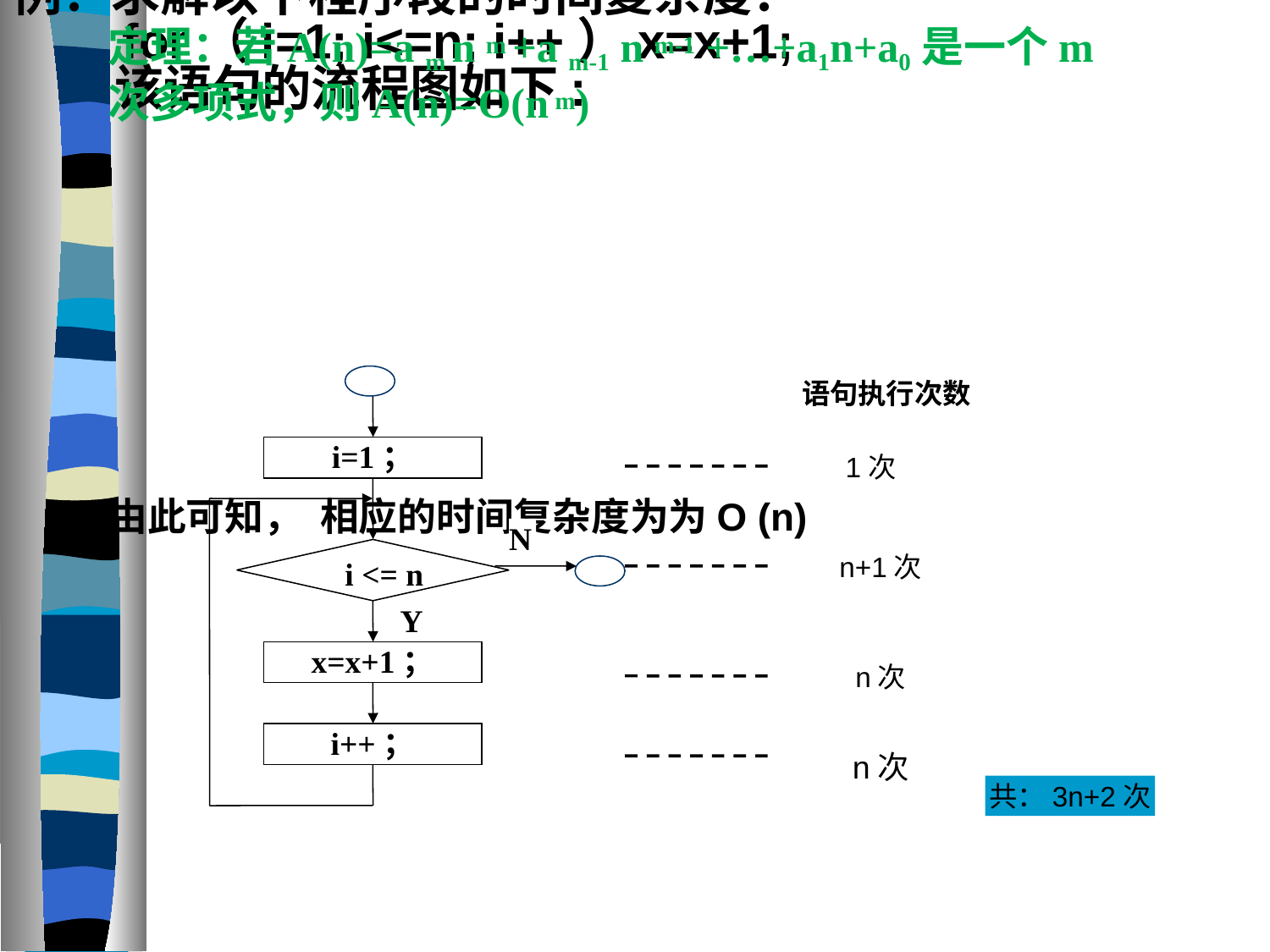

定理：若A(n)=a m n m +a m-1 n m-1 +…+a1n+a0是一个m次多项式，则A(n)=O(n m)
例：求解以下程序段的时间复杂度：
        for（i=1; i<=n; i++）x=x+1;
        该语句的流程图如下:

          由此可知，  相应的时间复杂度为为O (n)

语句执行次数

i=1；
 1次

N
     i <= n
 n+1次

Y
x=x+1；
 n次

i++；
 n次

共：3n+2次